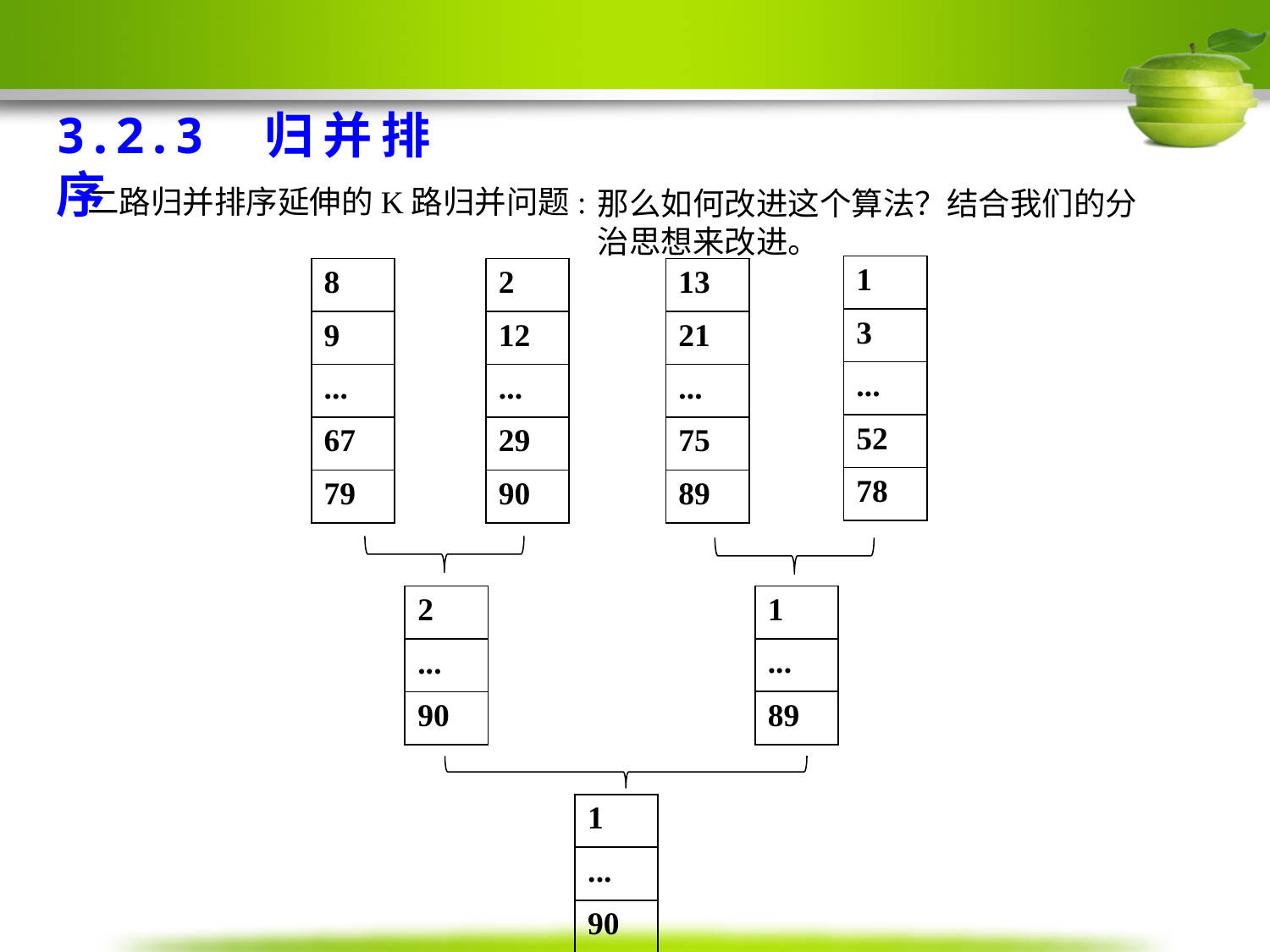

3.2.3 归并排序
二路归并排序延伸的K路归并问题:
那么如何改进这个算法？结合我们的分治思想来改进。
| 1 |
| --- |
| 3 |
| ... |
| 52 |
| 78 |
| 8 |
| --- |
| 9 |
| ... |
| 67 |
| 79 |
| 2 |
| --- |
| 12 |
| ... |
| 29 |
| 90 |
| 13 |
| --- |
| 21 |
| ... |
| 75 |
| 89 |

| 1 |
| --- |
| ... |
| 89 |
| 2 |
| --- |
| ... |
| 90 |

| 1 |
| --- |
| ... |
| 90 |